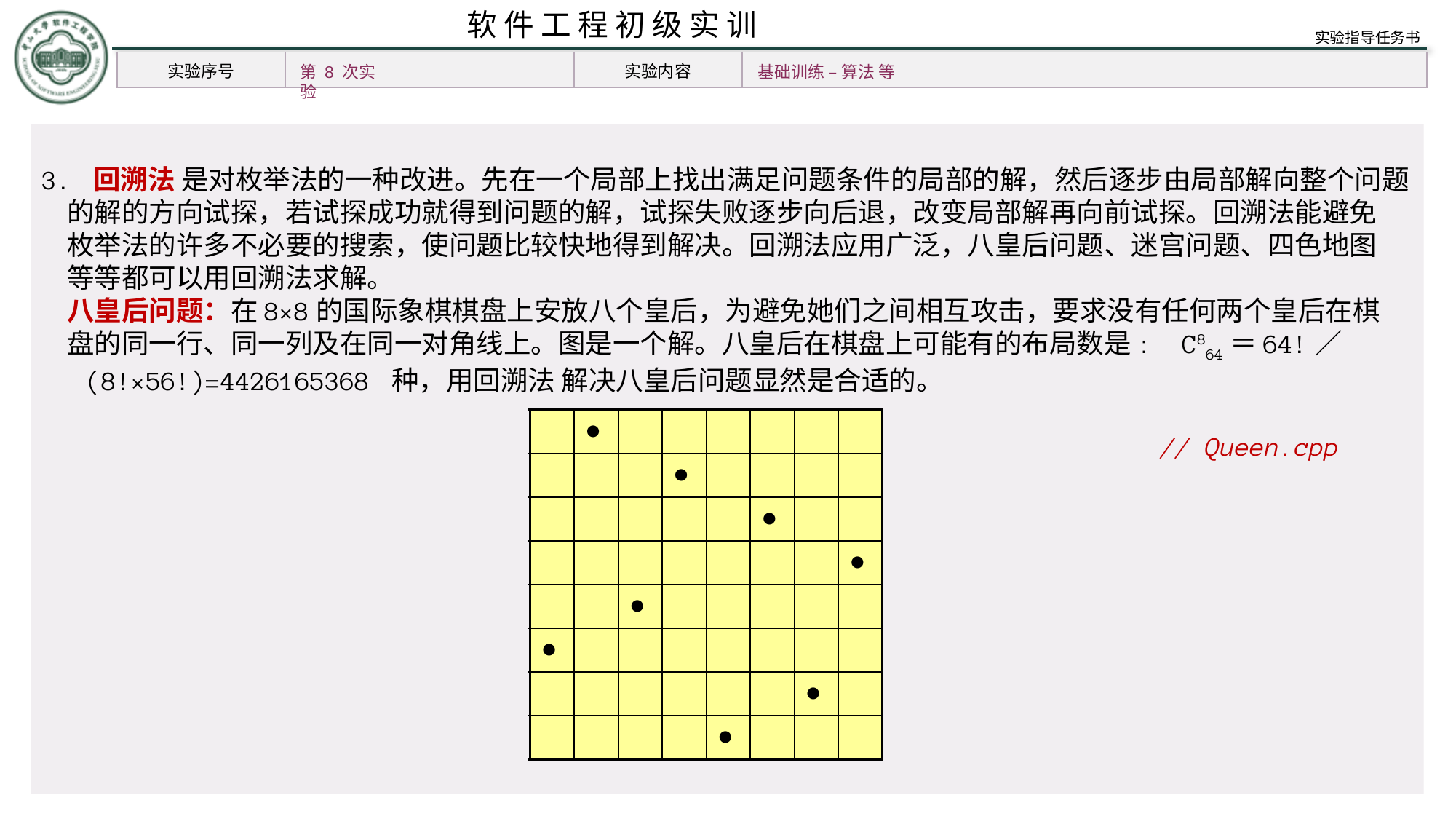

第 8 次实验
基础训练 – 算法 等

3. 回溯法 是对枚举法的一种改进。先在一个局部上找出满足问题条件的局部的解，然后逐步由局部解向整个问题
   的解的方向试探，若试探成功就得到问题的解，试探失败逐步向后退，改变局部解再向前试探。回溯法能避免
   枚举法的许多不必要的搜索，使问题比较快地得到解决。回溯法应用广泛，八皇后问题、迷宫问题、四色地图
   等等都可以用回溯法求解。
   八皇后问题：在8×8的国际象棋棋盘上安放八个皇后，为避免她们之间相互攻击，要求没有任何两个皇后在棋
   盘的同一行、同一列及在同一对角线上。图是一个解。八皇后在棋盘上可能有的布局数是:  C864＝64!／
   (8!×56!)=4426165368 种，用回溯法 解决八皇后问题显然是合适的。

                                                                           // Queen.cpp

|  | ● |  |  |  |  |  |  |
| --- | --- | --- | --- | --- | --- | --- | --- |
|  |  |  | ● |  |  |  |  |
|  |  |  |  |  | ● |  |  |
|  |  |  |  |  |  |  | ● |
|  |  | ● |  |  |  |  |  |
| ● |  |  |  |  |  |  |  |
|  |  |  |  |  |  | ● |  |
|  |  |  |  | ● |  |  |  |